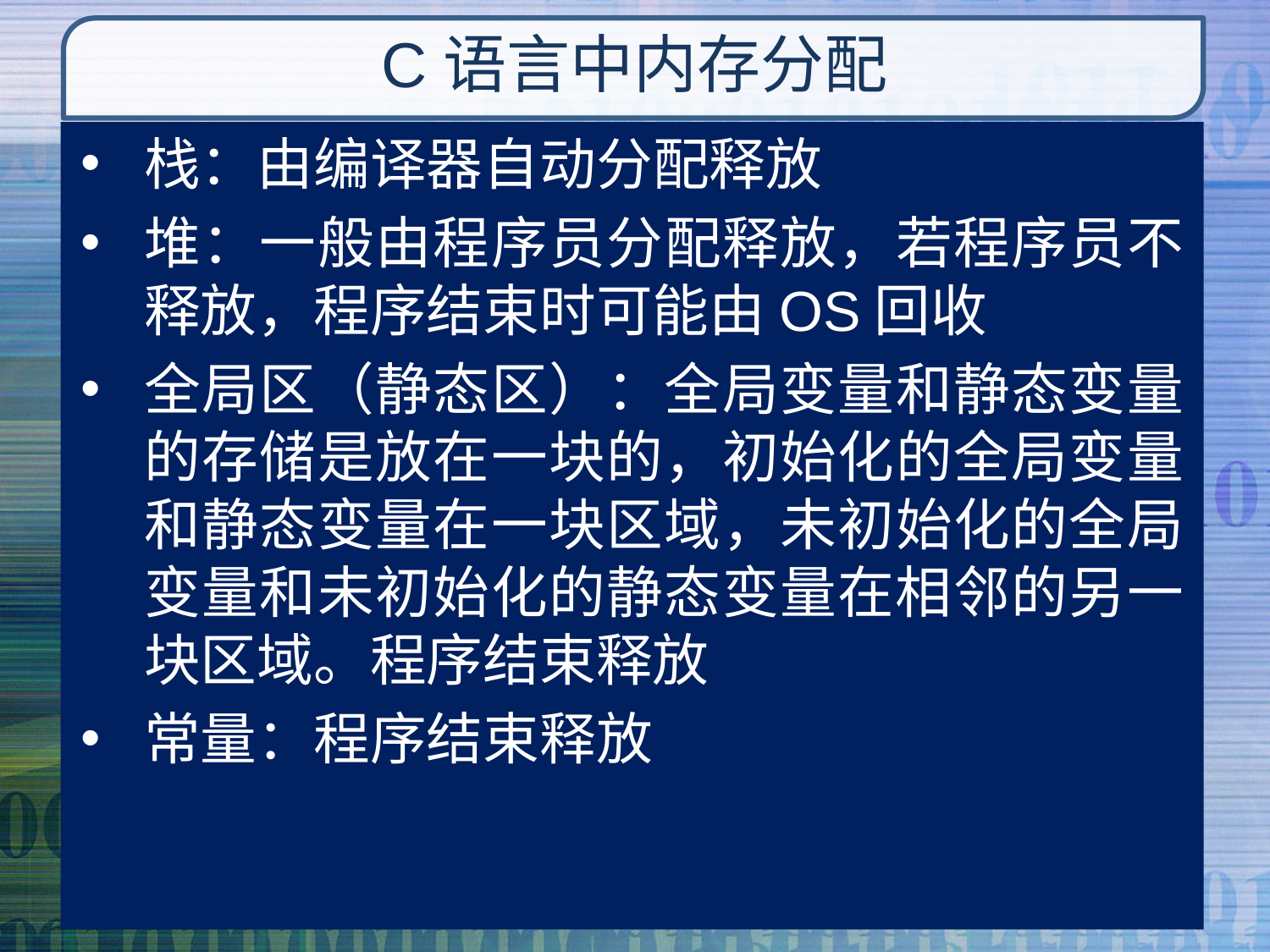

# C语言中内存分配
栈：由编译器自动分配释放
堆：一般由程序员分配释放，若程序员不释放，程序结束时可能由OS回收
全局区（静态区）：全局变量和静态变量的存储是放在一块的，初始化的全局变量和静态变量在一块区域，未初始化的全局变量和未初始化的静态变量在相邻的另一块区域。程序结束释放
常量：程序结束释放